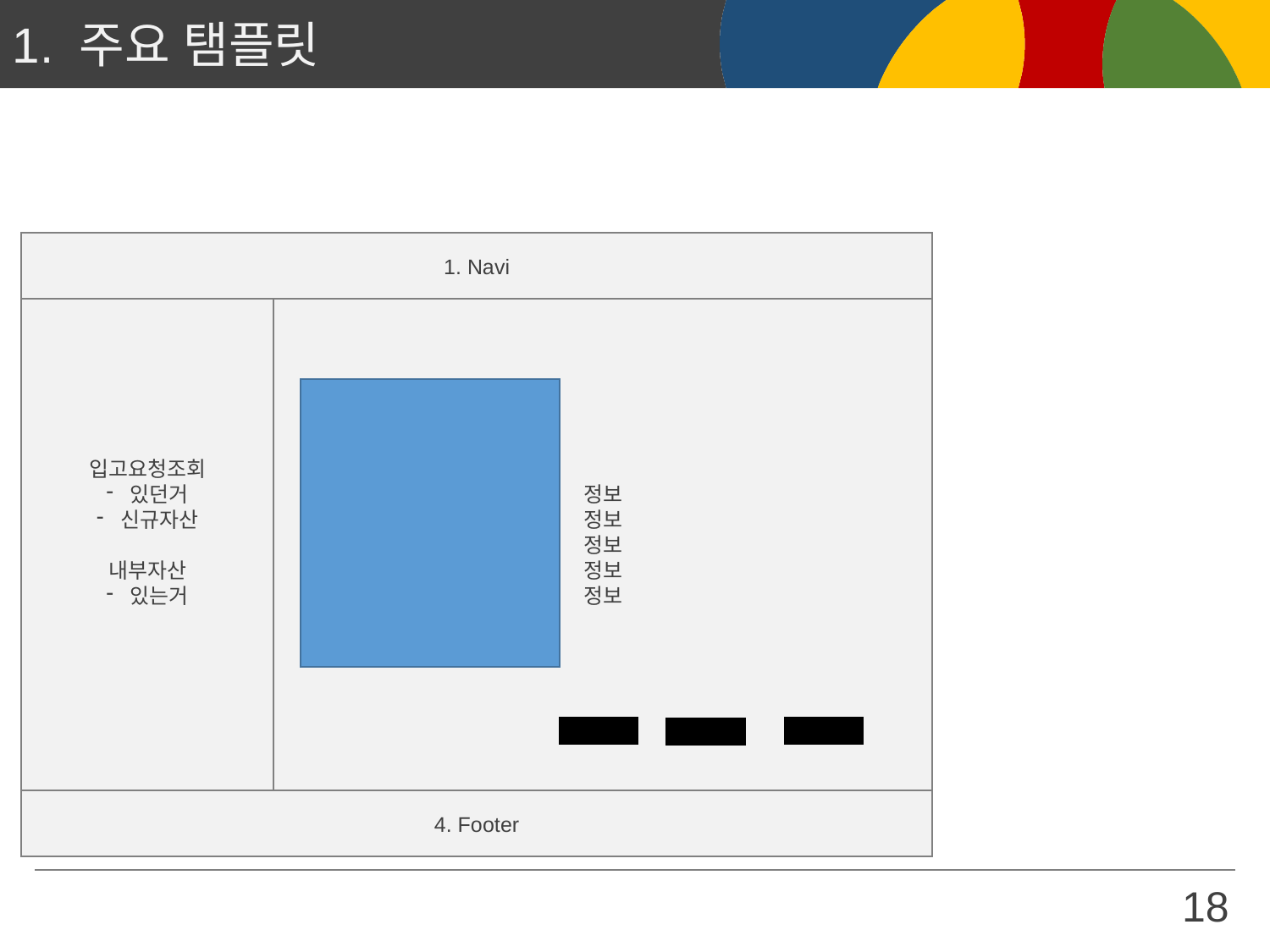

1. Navi
입고요청조회
있던거
신규자산

내부자산
있는거

정보
정보
정보
정보
정보

4. Footer